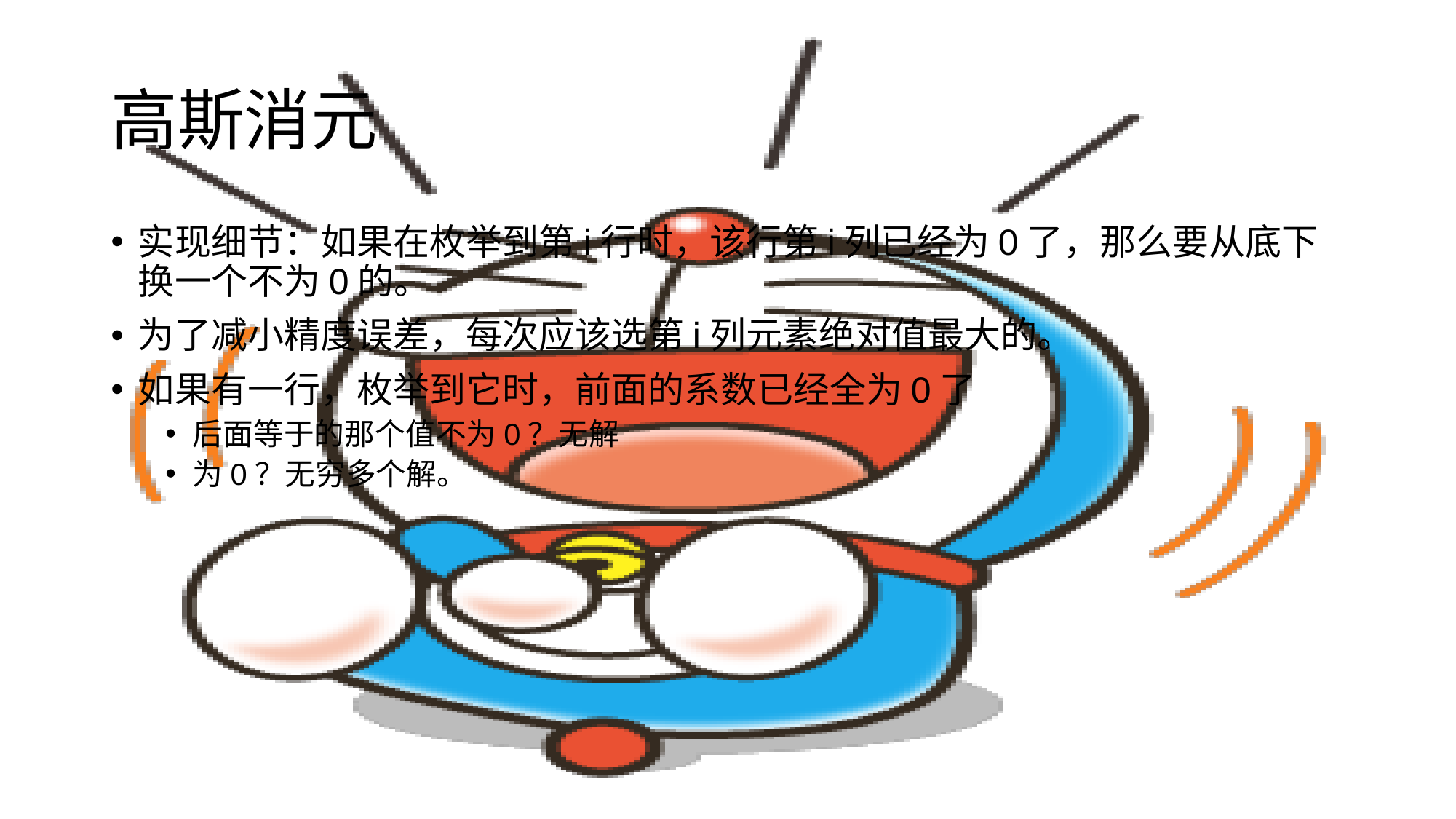

# 高斯消元
实现细节：如果在枚举到第i行时，该行第i列已经为0了，那么要从底下换一个不为0的。
为了减小精度误差，每次应该选第i列元素绝对值最大的。
如果有一行，枚举到它时，前面的系数已经全为0了
后面等于的那个值不为0？无解
为0？无穷多个解。